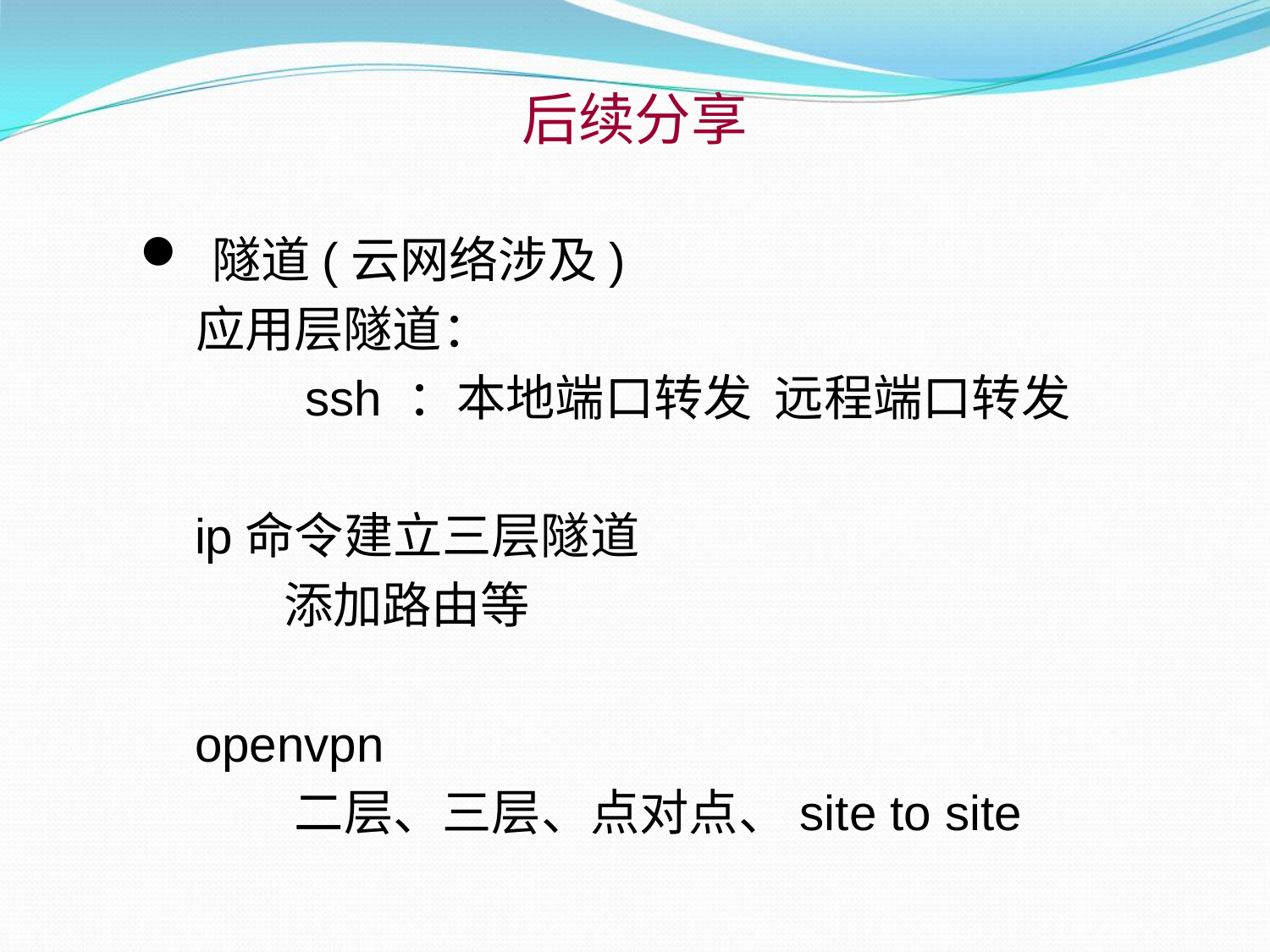

# 后续分享
 隧道(云网络涉及)
    应用层隧道：
            ssh ：本地端口转发  远程端口转发

    ip命令建立三层隧道
            添加路由等

    openvpn
             二层、三层、点对点、site to site